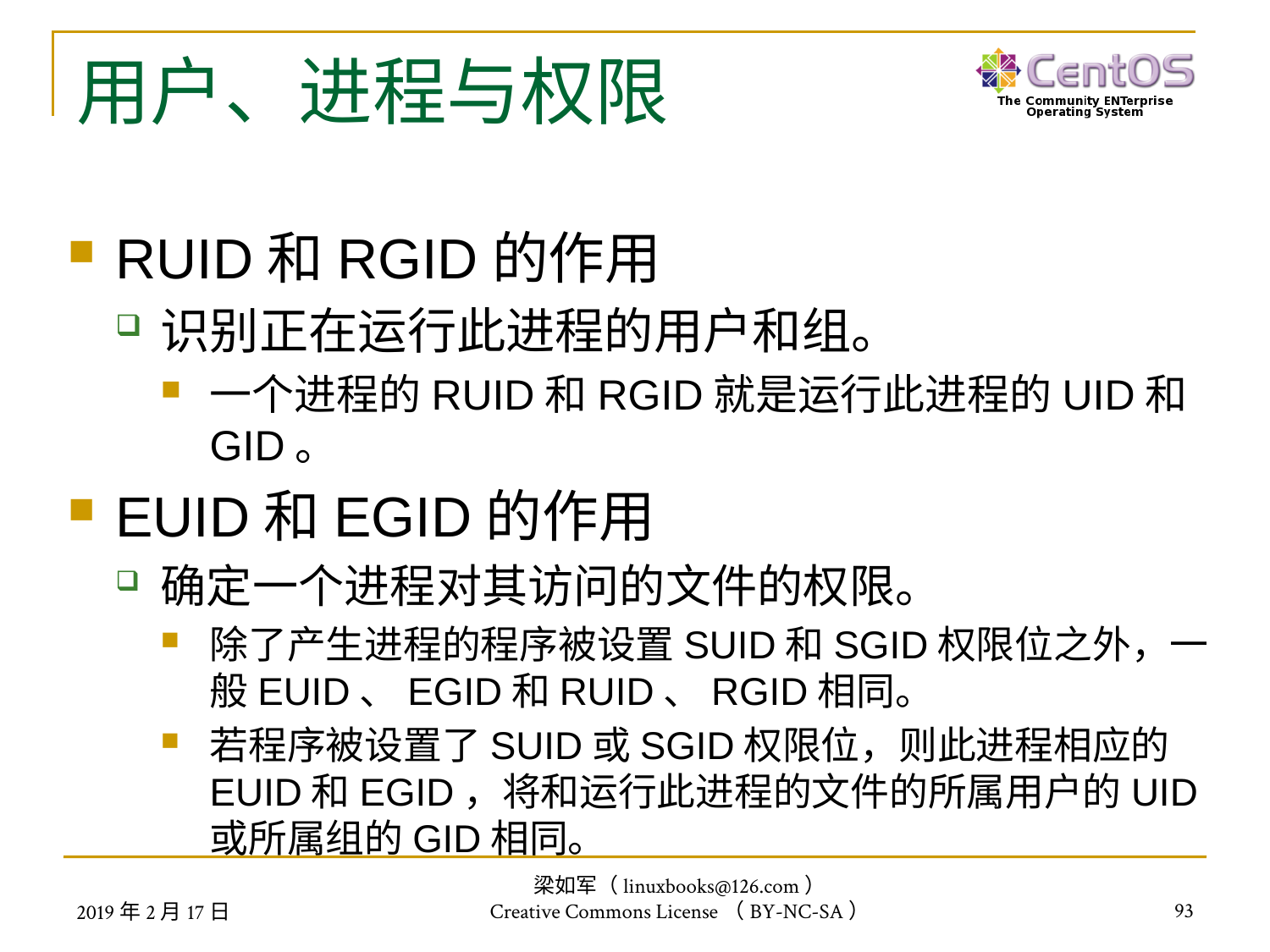

# 用户、进程与权限
RUID和RGID的作用
识别正在运行此进程的用户和组。
一个进程的RUID和RGID就是运行此进程的UID和GID。
EUID和EGID的作用
确定一个进程对其访问的文件的权限。
除了产生进程的程序被设置SUID和SGID权限位之外，一般EUID、EGID和RUID、RGID相同。
若程序被设置了SUID或SGID权限位，则此进程相应的EUID和EGID，将和运行此进程的文件的所属用户的UID或所属组的GID相同。
梁如军（linuxbooks@126.com）
Creative Commons License（BY-NC-SA）
2019年2月17日
93